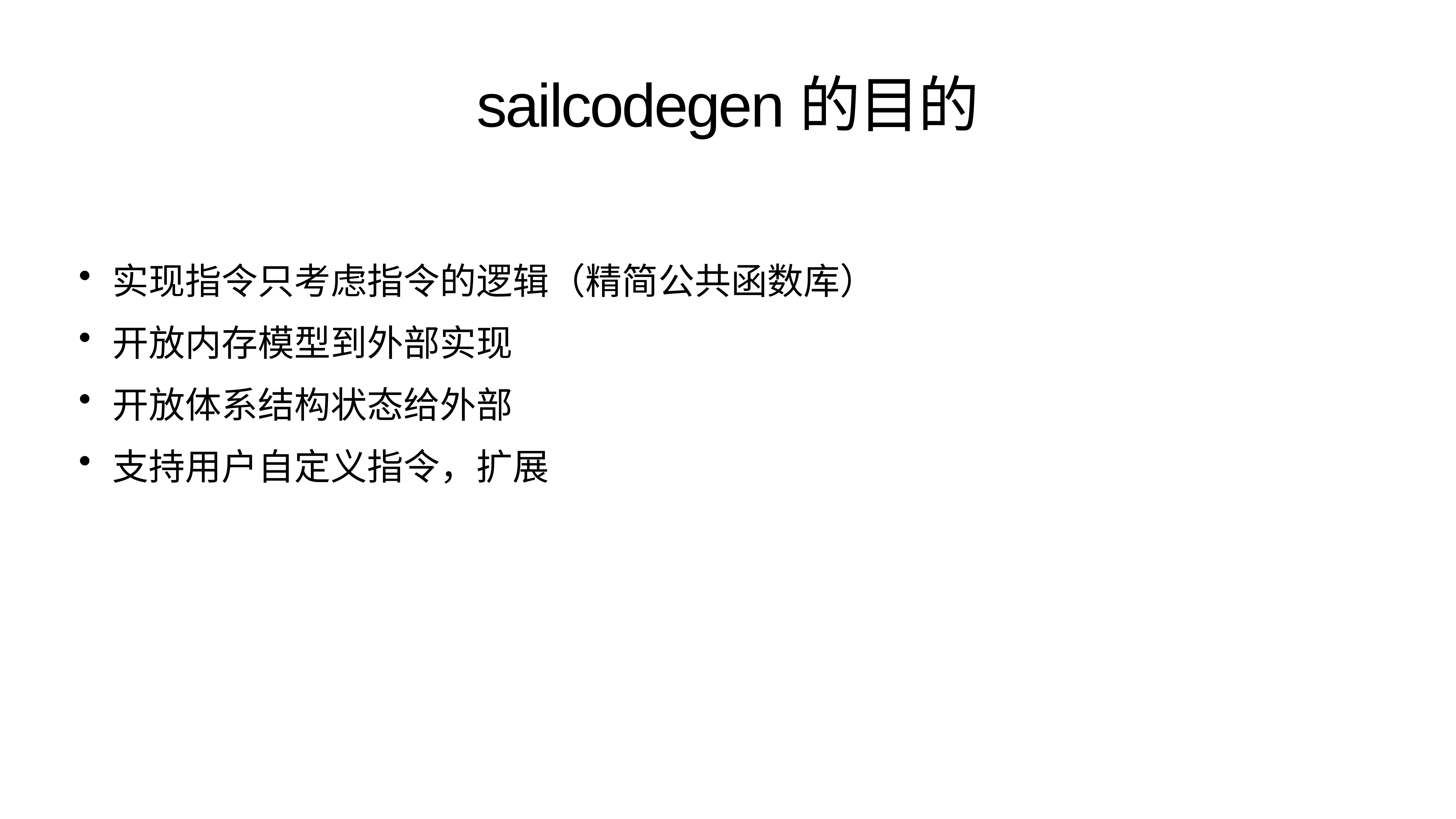

# sailcodegen的目的

实现指令只考虑指令的逻辑（精简公共函数库）
开放内存模型到外部实现
开放体系结构状态给外部
支持用户自定义指令，扩展